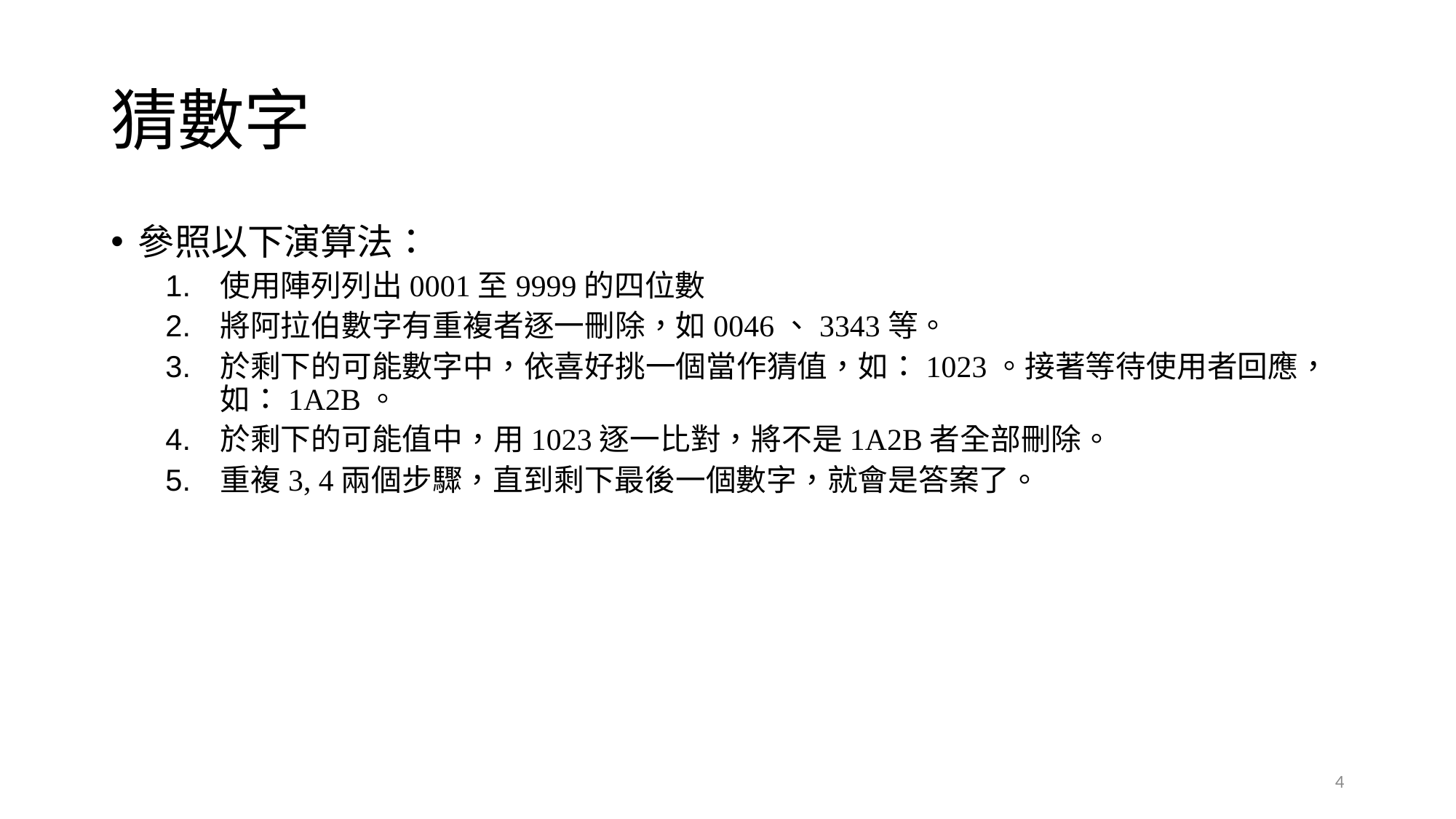

# 猜數字
參照以下演算法：
使用陣列列出0001至9999的四位數
將阿拉伯數字有重複者逐一刪除，如0046、3343等。
於剩下的可能數字中，依喜好挑一個當作猜值，如：1023。接著等待使用者回應，如：1A2B。
於剩下的可能值中，用1023逐一比對，將不是1A2B者全部刪除。
重複3, 4兩個步驟，直到剩下最後一個數字，就會是答案了。
4